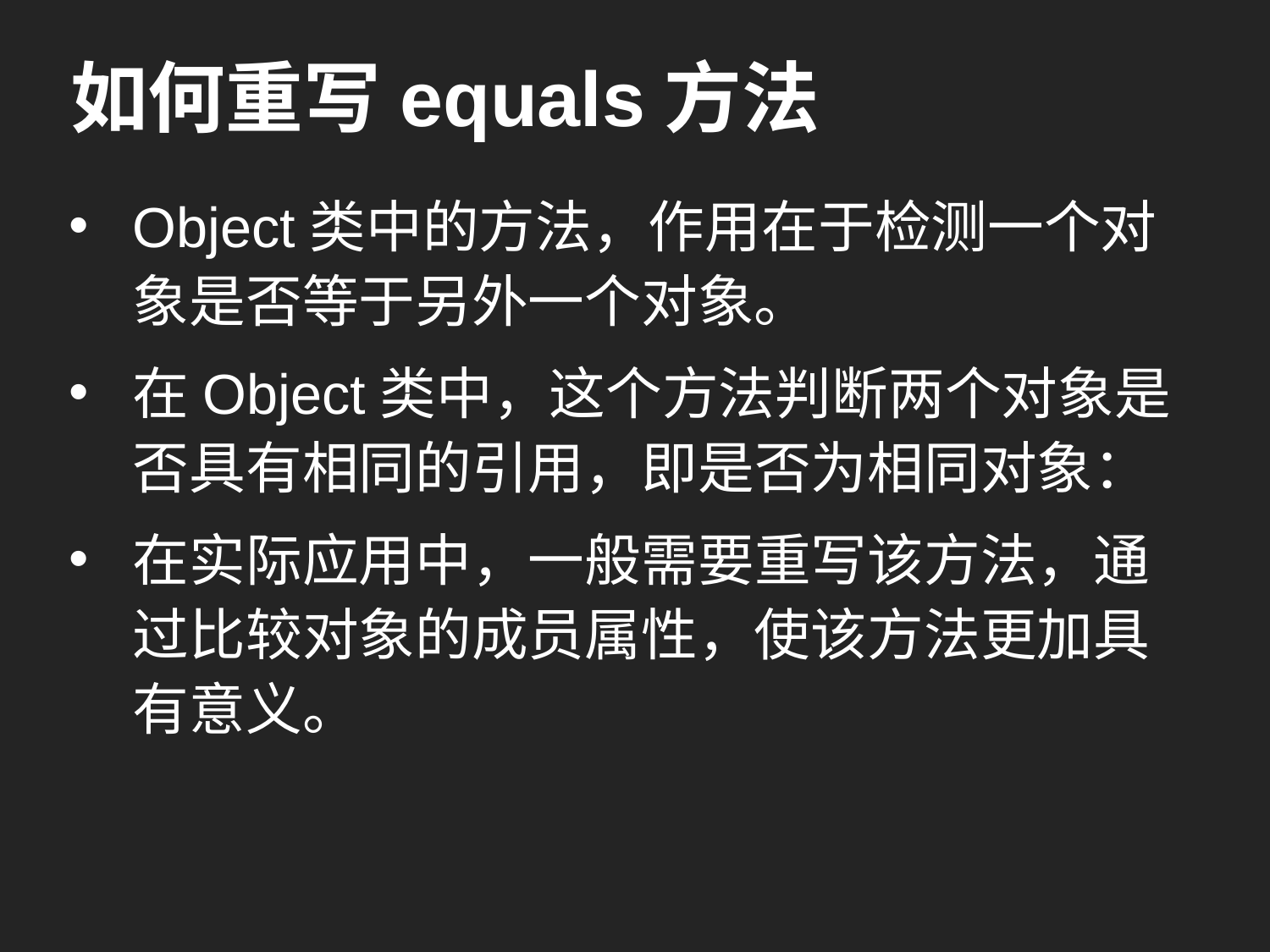

# 如何重写equals方法
Object类中的方法，作用在于检测一个对象是否等于另外一个对象。
在Object类中，这个方法判断两个对象是否具有相同的引用，即是否为相同对象：
在实际应用中，一般需要重写该方法，通过比较对象的成员属性，使该方法更加具有意义。